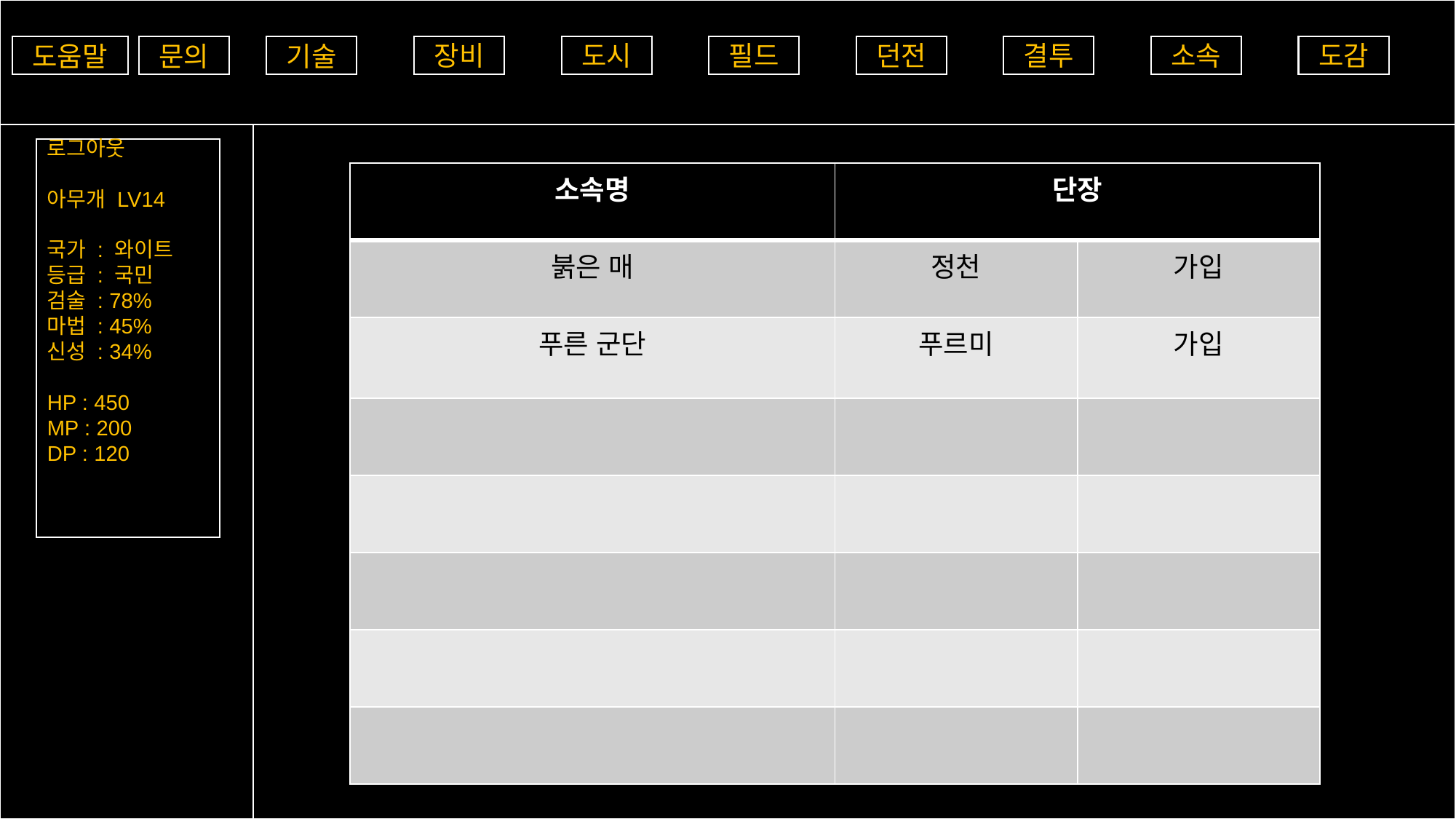

| 소속명 | 단장 |  |
| --- | --- | --- |
| 붉은 매 | 정천 | 가입 |
| 푸른 군단 | 푸르미 | 가입 |
|  |  |  |
|  |  |  |
|  |  |  |
|  |  |  |
|  |  |  |